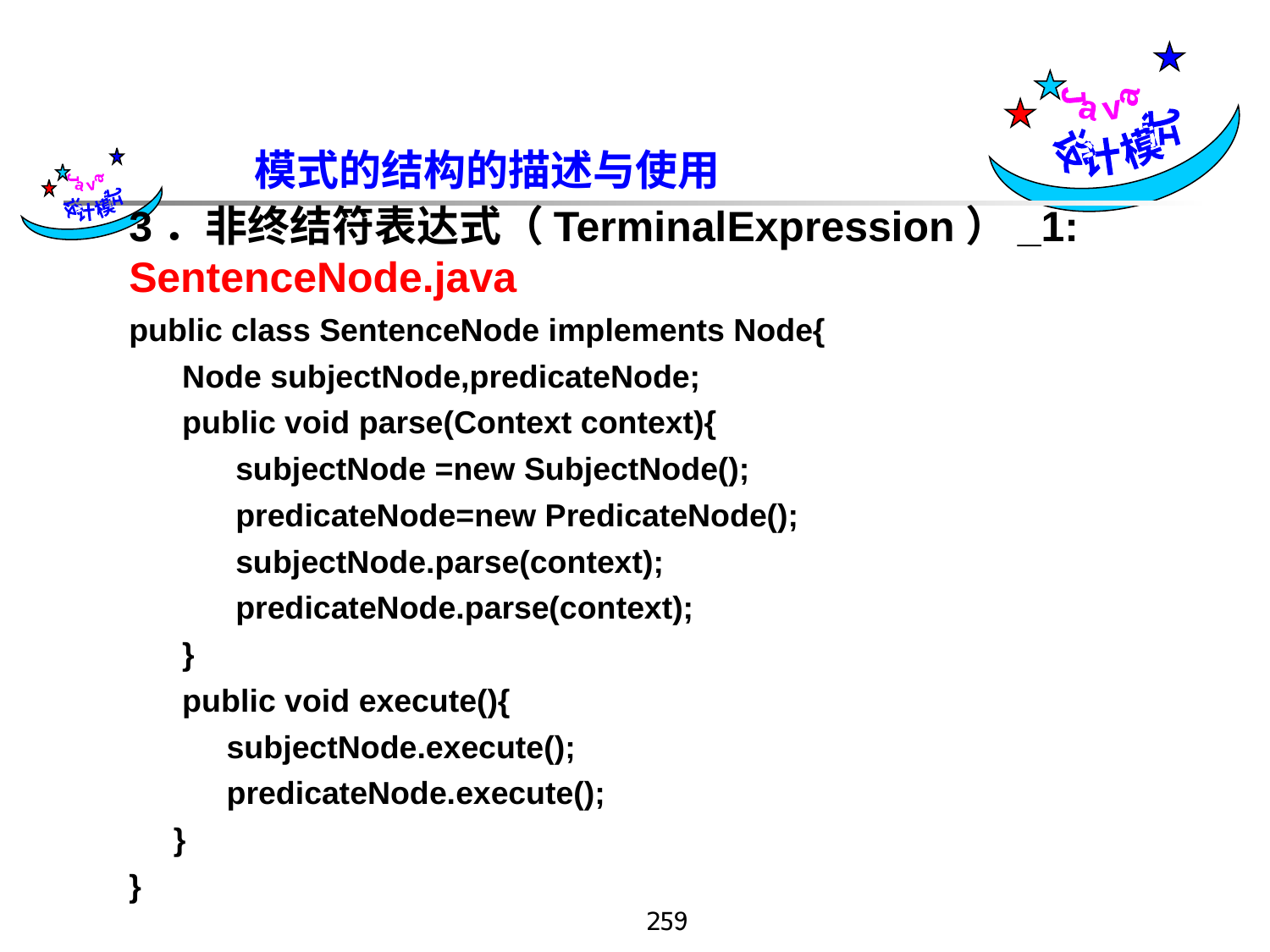

Java
设计模式

模式的结构的描述与使用

  Java
设计模式

3．非终结符表达式（TerminalExpression）_1: SentenceNode.java
public class SentenceNode implements Node{
      Node subjectNode,predicateNode;
      public void parse(Context context){
            subjectNode =new SubjectNode();
            predicateNode=new PredicateNode();
            subjectNode.parse(context);
            predicateNode.parse(context);
      }
      public void execute(){
           subjectNode.execute();
           predicateNode.execute();
     }
}

259